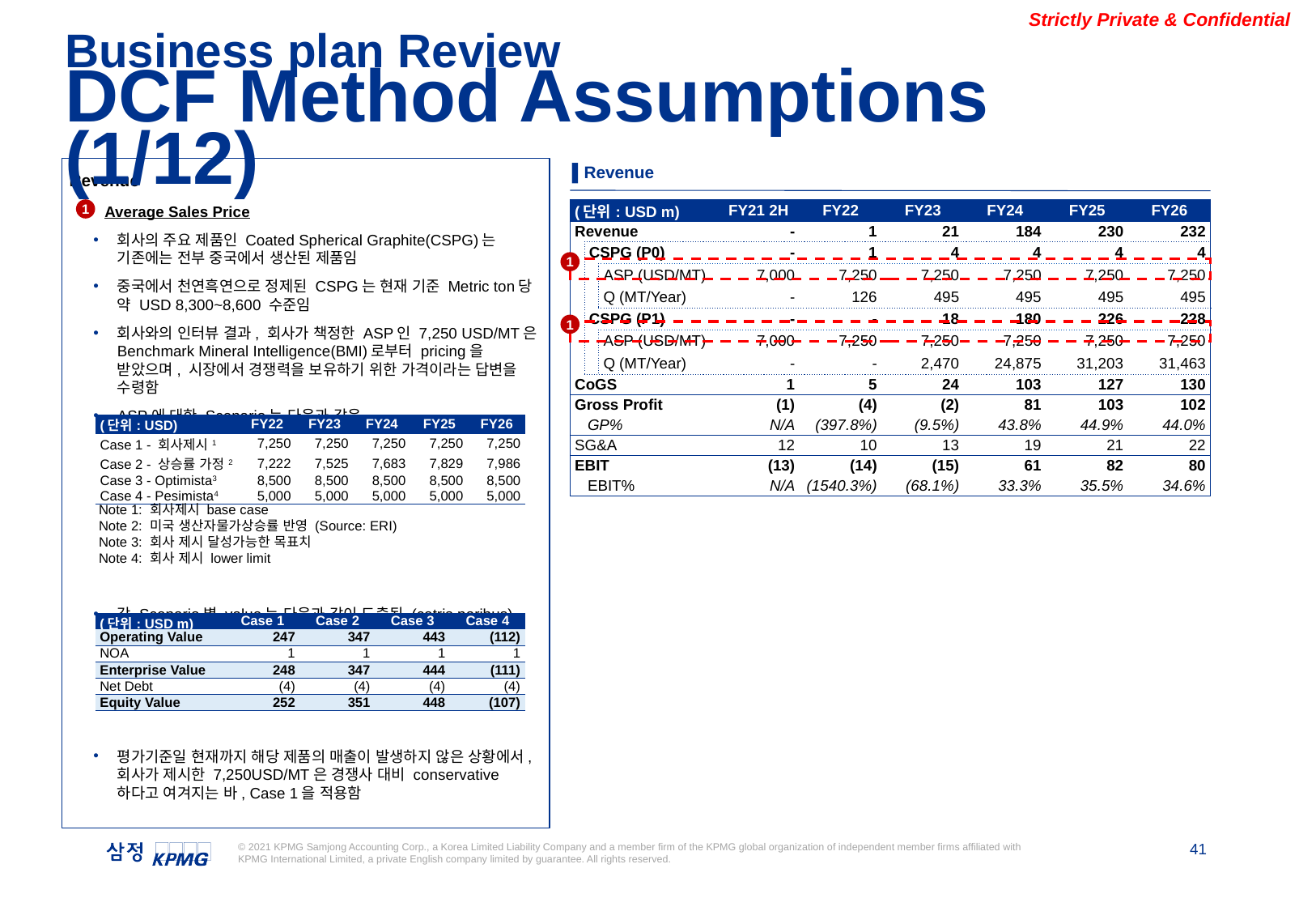

Business plan Review
DCF Method Assumptions (1/12)
▌Revenue

Revenue
Average Sales Price
회사의 주요 제품인 Coated Spherical Graphite(CSPG)는 기존에는 전부 중국에서 생산된 제품임
중국에서 천연흑연으로 정제된 CSPG는 현재 기준 Metric ton당 약 USD 8,300~8,600 수준임
회사와의 인터뷰 결과, 회사가 책정한 ASP인 7,250 USD/MT은 Benchmark Mineral Intelligence(BMI)로부터 pricing을 받았으며, 시장에서 경쟁력을 보유하기 위한 가격이라는 답변을 수령함
ASP에 대한 Scenario는 다음과 같음

각 Scenario별 value는 다음과 같이 도출됨 (cetris paribus)

평가기준일 현재까지 해당 제품의 매출이 발생하지 않은 상황에서, 회사가 제시한 7,250USD/MT은 경쟁사 대비 conservative하다고 여겨지는 바, Case 1을 적용함

1
| (단위: USD m) |  |  | FY21 2H | FY22 | FY23 | FY24 | FY25 | FY26 |
| --- | --- | --- | --- | --- | --- | --- | --- | --- |
| Revenue |  |  | - | 1 | 21 | 184 | 230 | 232 |
|  | CSPG (P0) |  | - | 1 | 4 | 4 | 4 | 4 |
|  |  | ASP (USD/MT) | 7,000 | 7,250 | 7,250 | 7,250 | 7,250 | 7,250 |
|  |  | Q (MT/Year) | - | 126 | 495 | 495 | 495 | 495 |
|  | CSPG (P1) |  | - | - | 18 | 180 | 226 | 228 |
|  |  | ASP (USD/MT) | 7,000 | 7,250 | 7,250 | 7,250 | 7,250 | 7,250 |
|  |  | Q (MT/Year) | - | - | 2,470 | 24,875 | 31,203 | 31,463 |
| CoGS |  |  | 1 | 5 | 24 | 103 | 127 | 130 |
| Gross Profit |  |  | (1) | (4) | (2) | 81 | 103 | 102 |
| GP% |  |  | N/A | (397.8%) | (9.5%) | 43.8% | 44.9% | 44.0% |
| SG&A |  |  | 12 | 10 | 13 | 19 | 21 | 22 |
| EBIT |  |  | (13) | (14) | (15) | 61 | 82 | 80 |
| EBIT% |  |  | N/A | (1540.3%) | (68.1%) | 33.3% | 35.5% | 34.6% |
1

1

| (단위: USD) | FY22 | FY23 | FY24 | FY25 | FY26 |
| --- | --- | --- | --- | --- | --- |
| Case 1 - 회사제시1 | 7,250 | 7,250 | 7,250 | 7,250 | 7,250 |
| Case 2 - 상승률 가정2 | 7,222 | 7,525 | 7,683 | 7,829 | 7,986 |
| Case 3 - Optimista3 | 8,500 | 8,500 | 8,500 | 8,500 | 8,500 |
| Case 4 - Pesimista4 | 5,000 | 5,000 | 5,000 | 5,000 | 5,000 |
Note 1: 회사제시 base case
Note 2: 미국 생산자물가상승률 반영 (Source: ERI)
Note 3: 회사 제시 달성가능한 목표치
Note 4: 회사 제시 lower limit
| (단위: USD m) | Case 1 | Case 2 | Case 3 | Case 4 |
| --- | --- | --- | --- | --- |
| Operating Value | 247 | 347 | 443 | (112) |
| NOA | 1 | 1 | 1 | 1 |
| Enterprise Value | 248 | 347 | 444 | (111) |
| Net Debt | (4) | (4) | (4) | (4) |
| Equity Value | 252 | 351 | 448 | (107) |